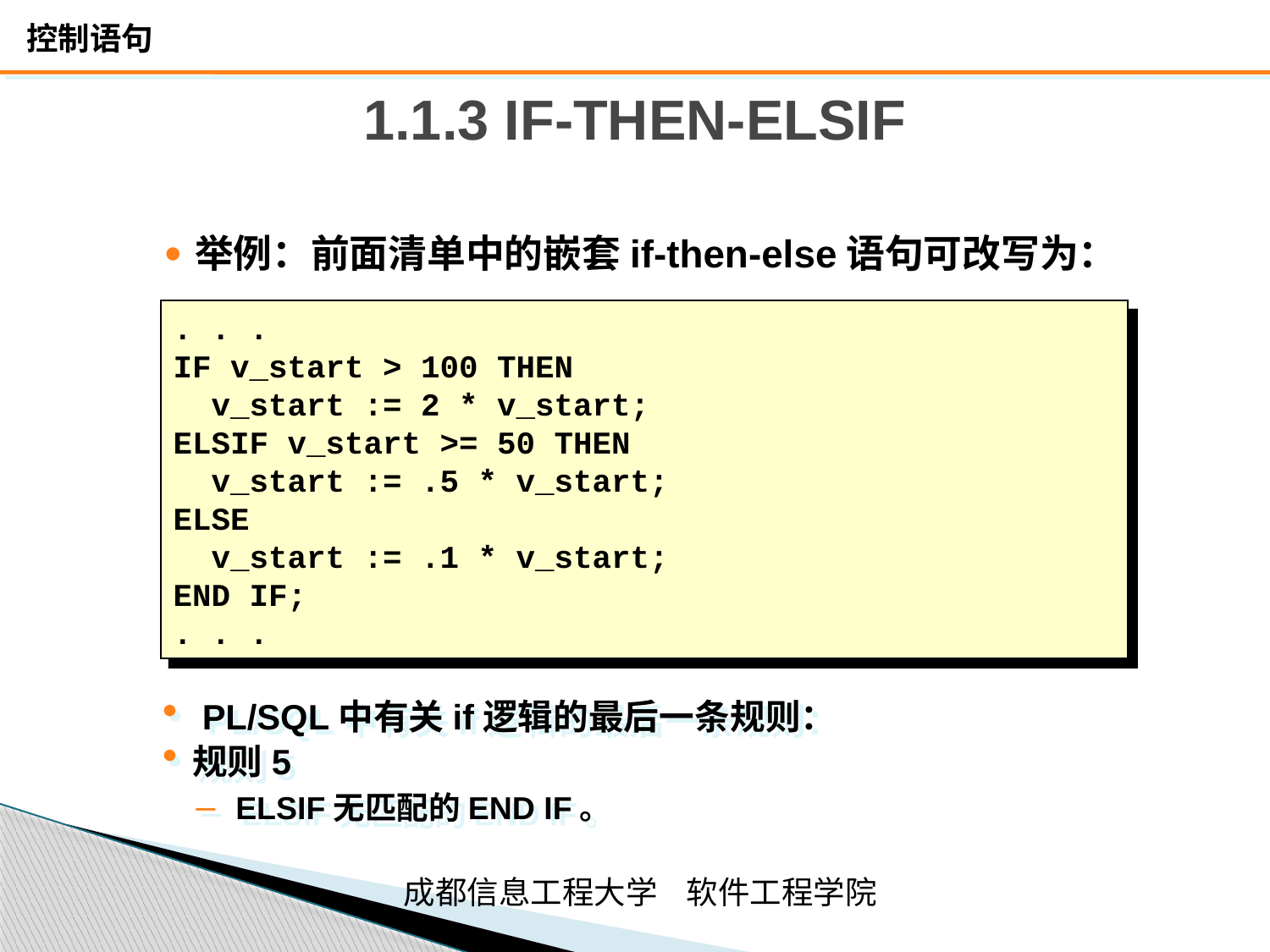

# 1.1.3 IF-THEN-ELSIF
举例：前面清单中的嵌套if-then-else语句可改写为：
. . .
IF v_start > 100 THEN
  v_start := 2 * v_start;
ELSIF v_start >= 50 THEN
  v_start := .5 * v_start;
ELSE
  v_start := .1 * v_start;
END IF;
. . .
 PL/SQL中有关if逻辑的最后一条规则：
规则5
 ELSIF无匹配的END IF。